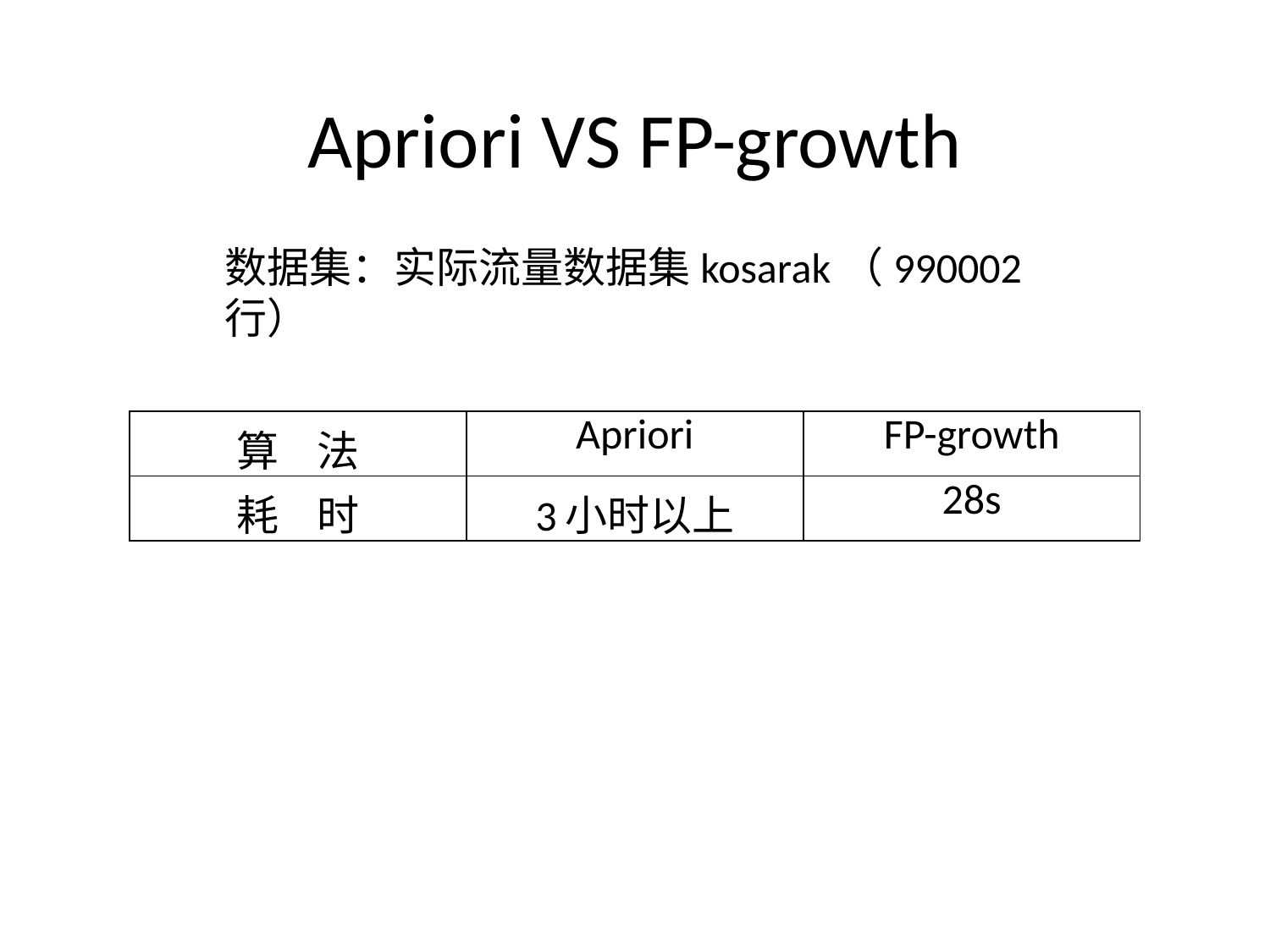

# Apriori VS FP-growth
数据集：实际流量数据集kosarak（990002行）
| 算 法 | Apriori | FP-growth |
| --- | --- | --- |
| 耗 时 | 3小时以上 | 28s |